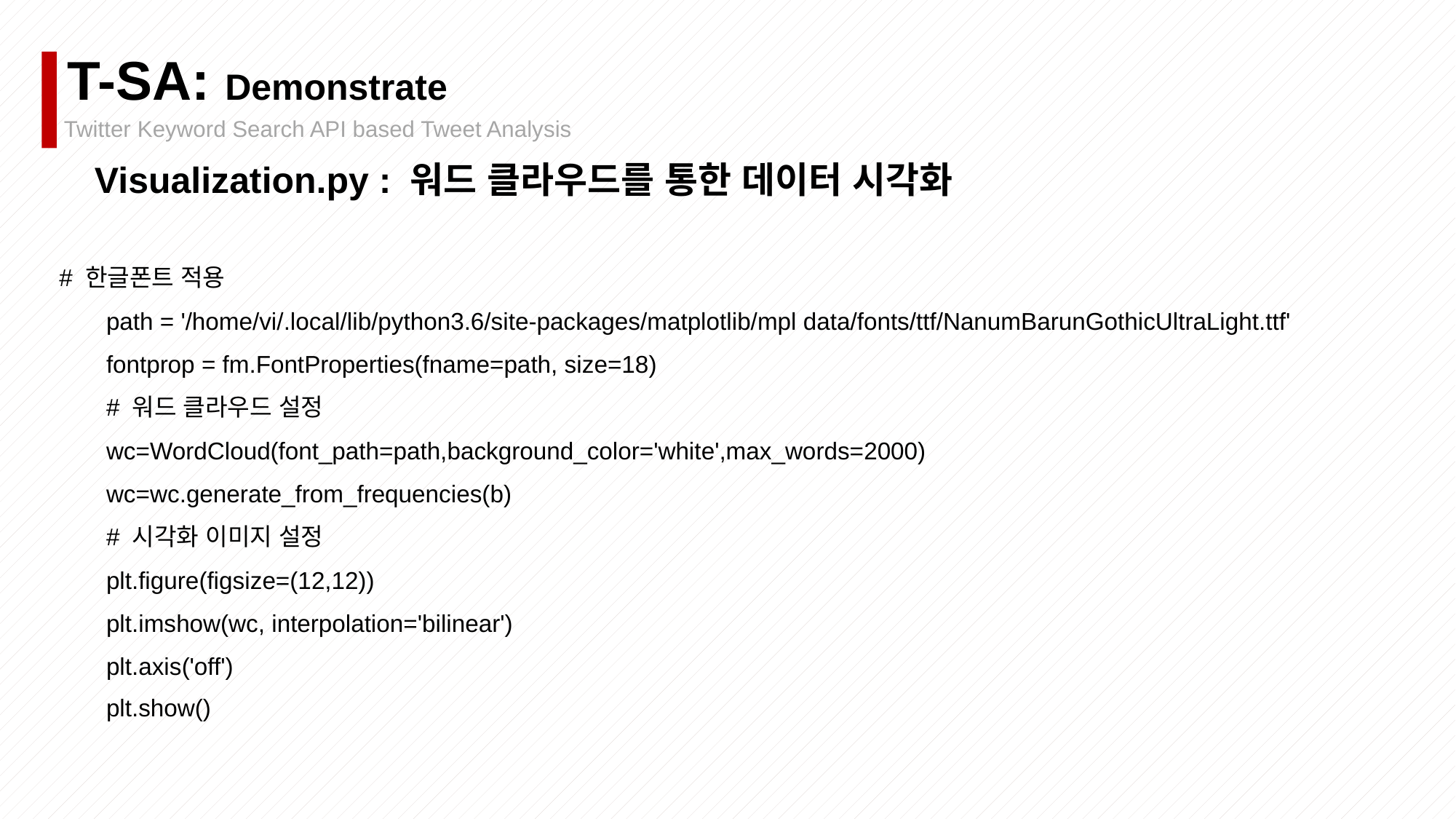

T-SA: Demonstrate

Twitter Keyword Search API based Tweet Analysis
Visualization.py : 워드 클라우드를 통한 데이터 시각화
 # 한글폰트 적용
        path = '/home/vi/.local/lib/python3.6/site-packages/matplotlib/mpl data/fonts/ttf/NanumBarunGothicUltraLight.ttf'
        fontprop = fm.FontProperties(fname=path, size=18)
        # 워드 클라우드 설정
        wc=WordCloud(font_path=path,background_color='white',max_words=2000)
        wc=wc.generate_from_frequencies(b)
        # 시각화 이미지 설정
        plt.figure(figsize=(12,12))
        plt.imshow(wc, interpolation='bilinear')
        plt.axis('off')
        plt.show()